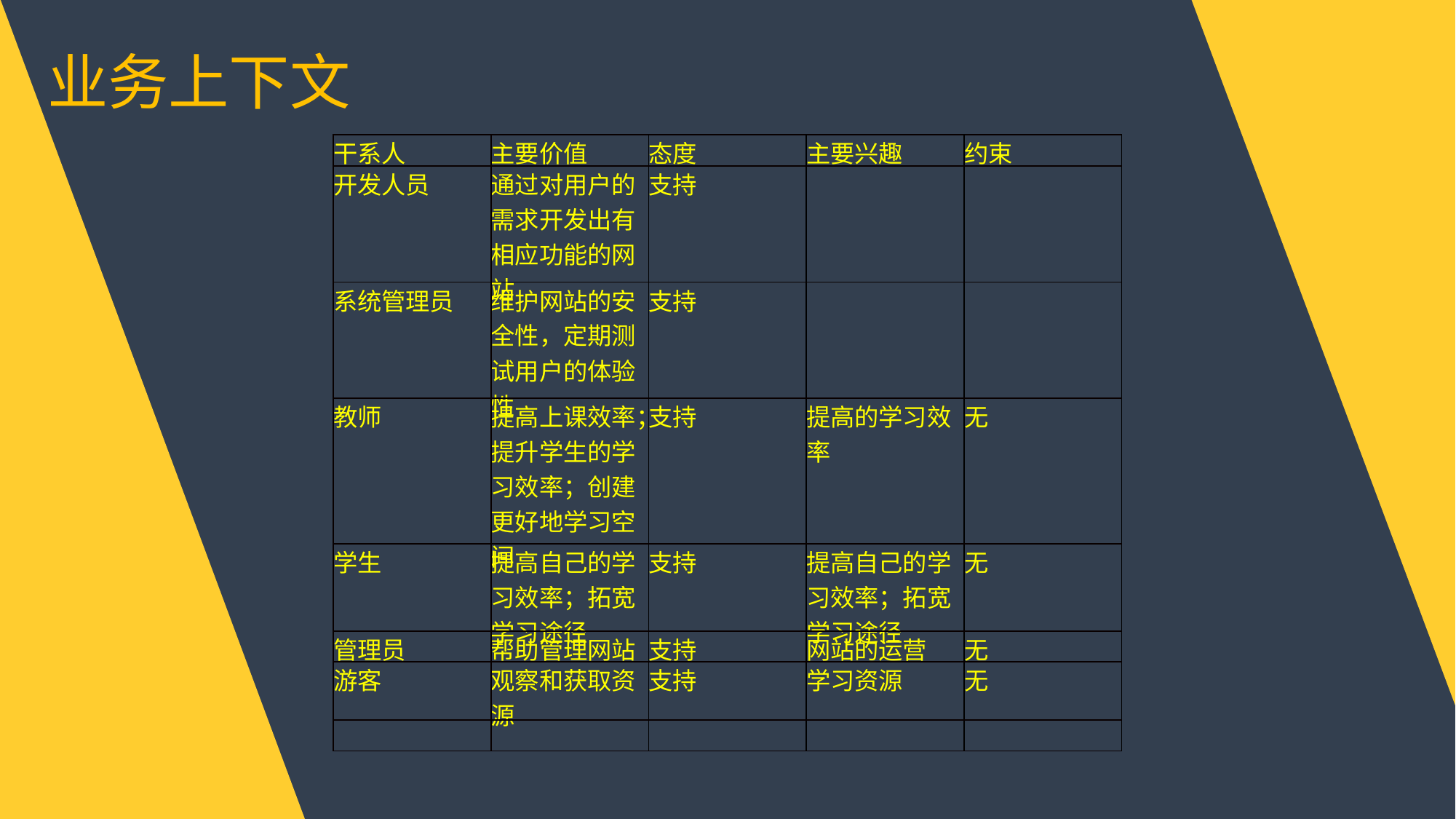

业务上下文
| 干系人 | 主要价值 | 态度 | 主要兴趣 | 约束 |
| --- | --- | --- | --- | --- |
| 开发人员 | 通过对用户的需求开发出有相应功能的网站 | 支持 |  |  |
| 系统管理员 | 维护网站的安全性，定期测试用户的体验性 | 支持 |  |  |
| 教师 | 提高上课效率；提升学生的学习效率；创建更好地学习空间 | 支持 | 提高的学习效率 | 无 |
| 学生 | 提高自己的学习效率；拓宽学习途径 | 支持 | 提高自己的学习效率；拓宽学习途径 | 无 |
| 管理员 | 帮助管理网站 | 支持 | 网站的运营 | 无 |
| 游客 | 观察和获取资源 | 支持 | 学习资源 | 无 |
|  |  |  |  |  |